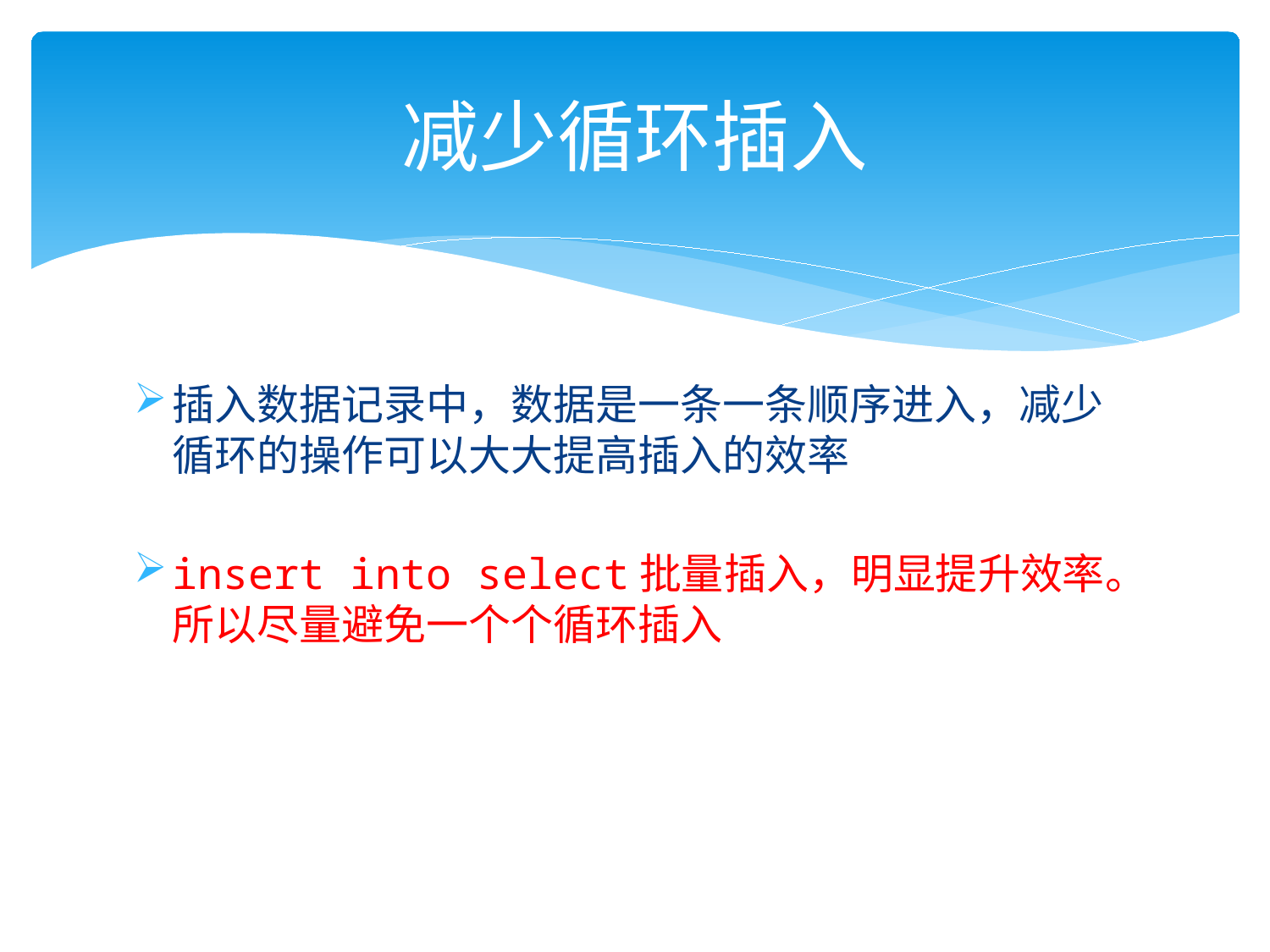

# 减少循环插入
插入数据记录中，数据是一条一条顺序进入，减少循环的操作可以大大提高插入的效率

insert into select批量插入，明显提升效率。所以尽量避免一个个循环插入